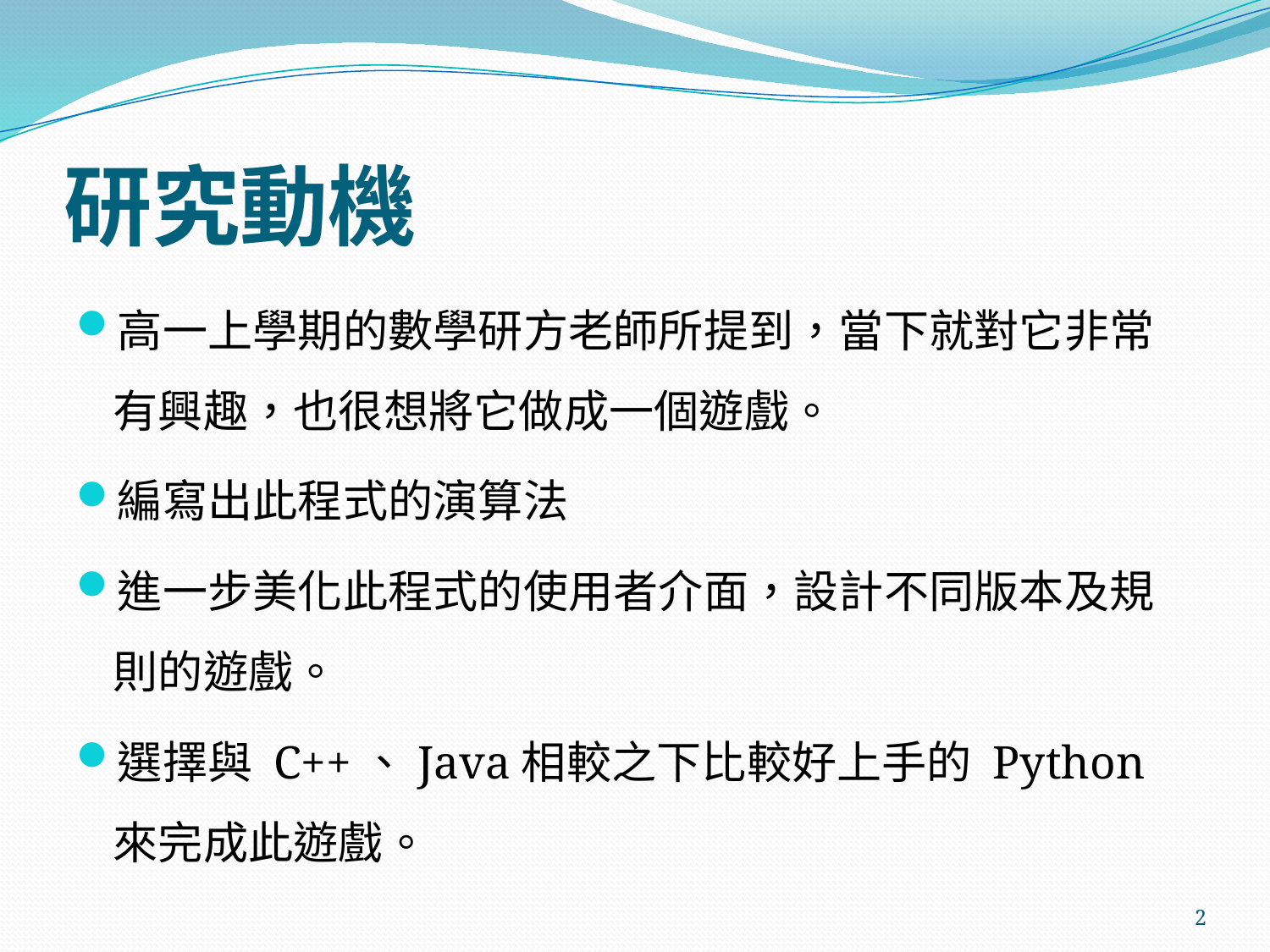

# 研究動機
高一上學期的數學研方老師所提到，當下就對它非常有興趣，也很想將它做成一個遊戲。
編寫出此程式的演算法
進一步美化此程式的使用者介面，設計不同版本及規則的遊戲。
選擇與 C++、Java相較之下比較好上手的 Python來完成此遊戲。
2